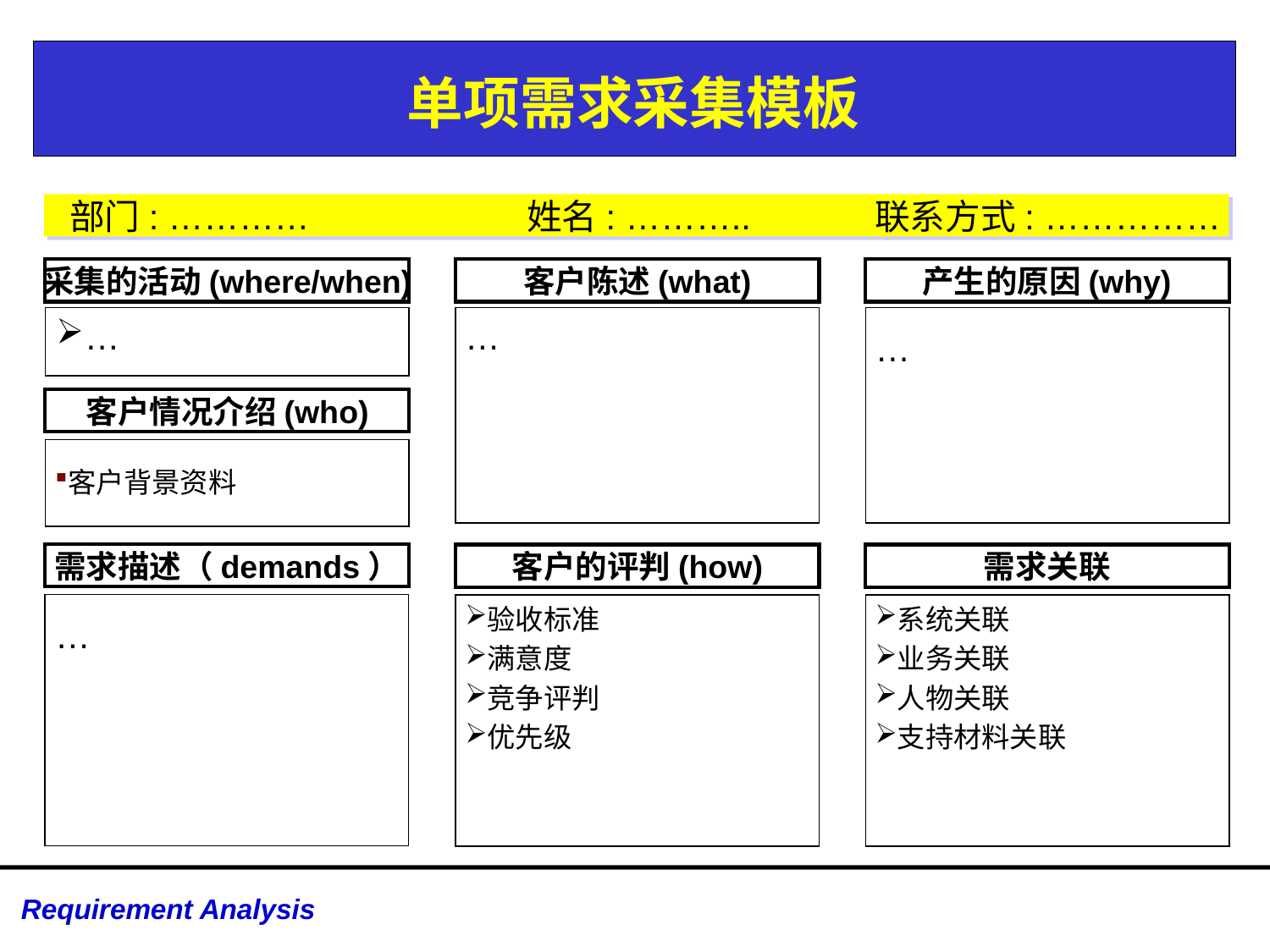

单项需求采集模板

部门: …………
姓名: ………..
联系方式: ……………

采集的活动(where/when)
客户陈述(what)
产生的原因(why)

…
…

…

客户情况介绍(who)

客户背景资料

需求描述（demands）
客户的评判(how)
需求关联

验收标准
满意度
竞争评判
优先级
系统关联
业务关联
人物关联
支持材料关联
…